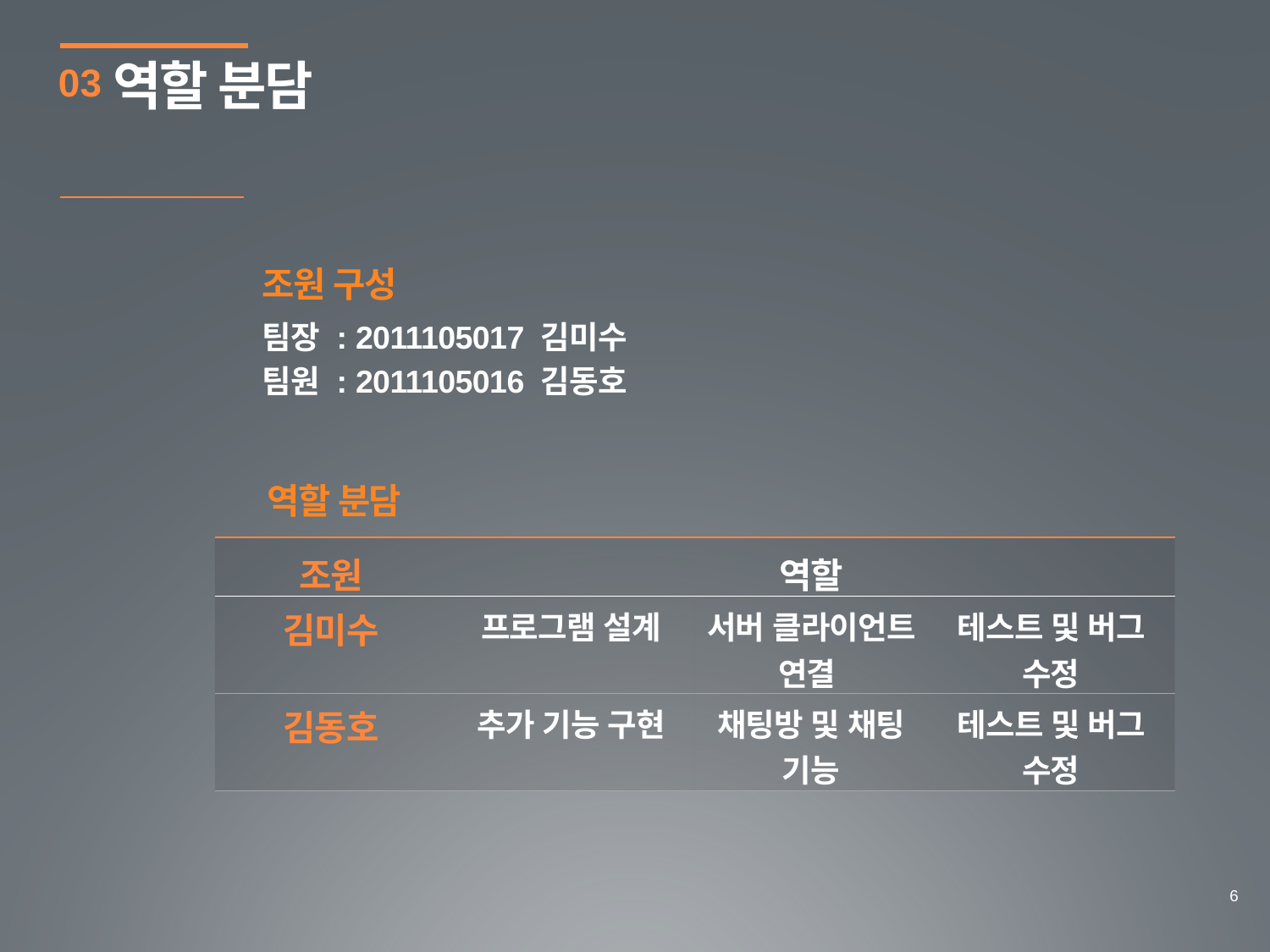

역할 분담
03
조원 구성
팀장 : 2011105017 김미수
팀원 : 2011105016 김동호
역할 분담
| 조원 | 역할 |  |  |
| --- | --- | --- | --- |
| 김미수 | 프로그램 설계 | 서버 클라이언트 연결 | 테스트 및 버그 수정 |
| 김동호 | 추가 기능 구현 | 채팅방 및 채팅 기능 | 테스트 및 버그 수정 |